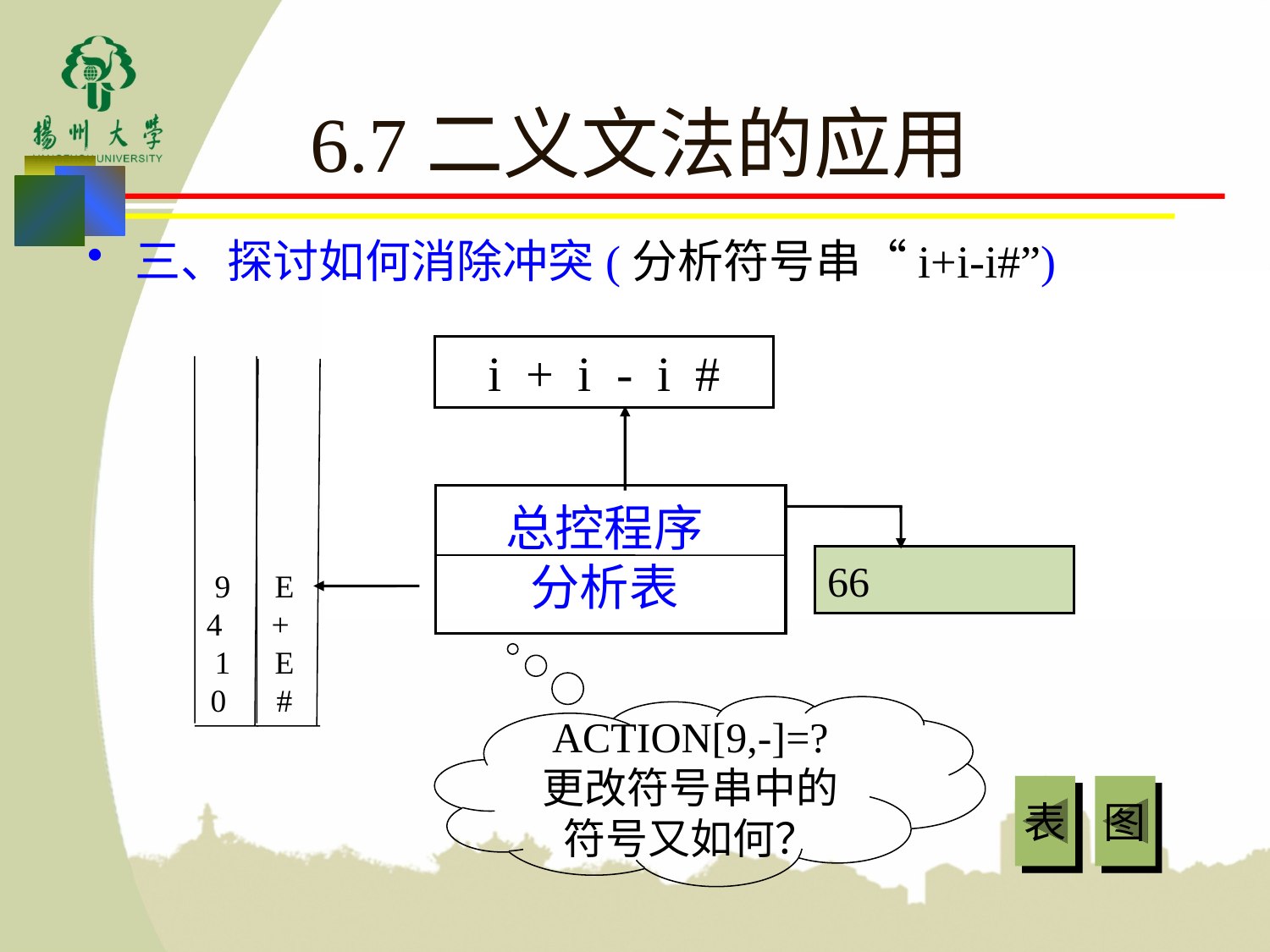

# 6.7二义文法的应用
三、探讨如何消除冲突(分析符号串“i+i-i#”)
i  +  i  -  i  #

9
4
1
0

E
+
E
#

总控程序
分析表

66

ACTION[9,-]=?
更改符号串中的符号又如何？
表
图

152